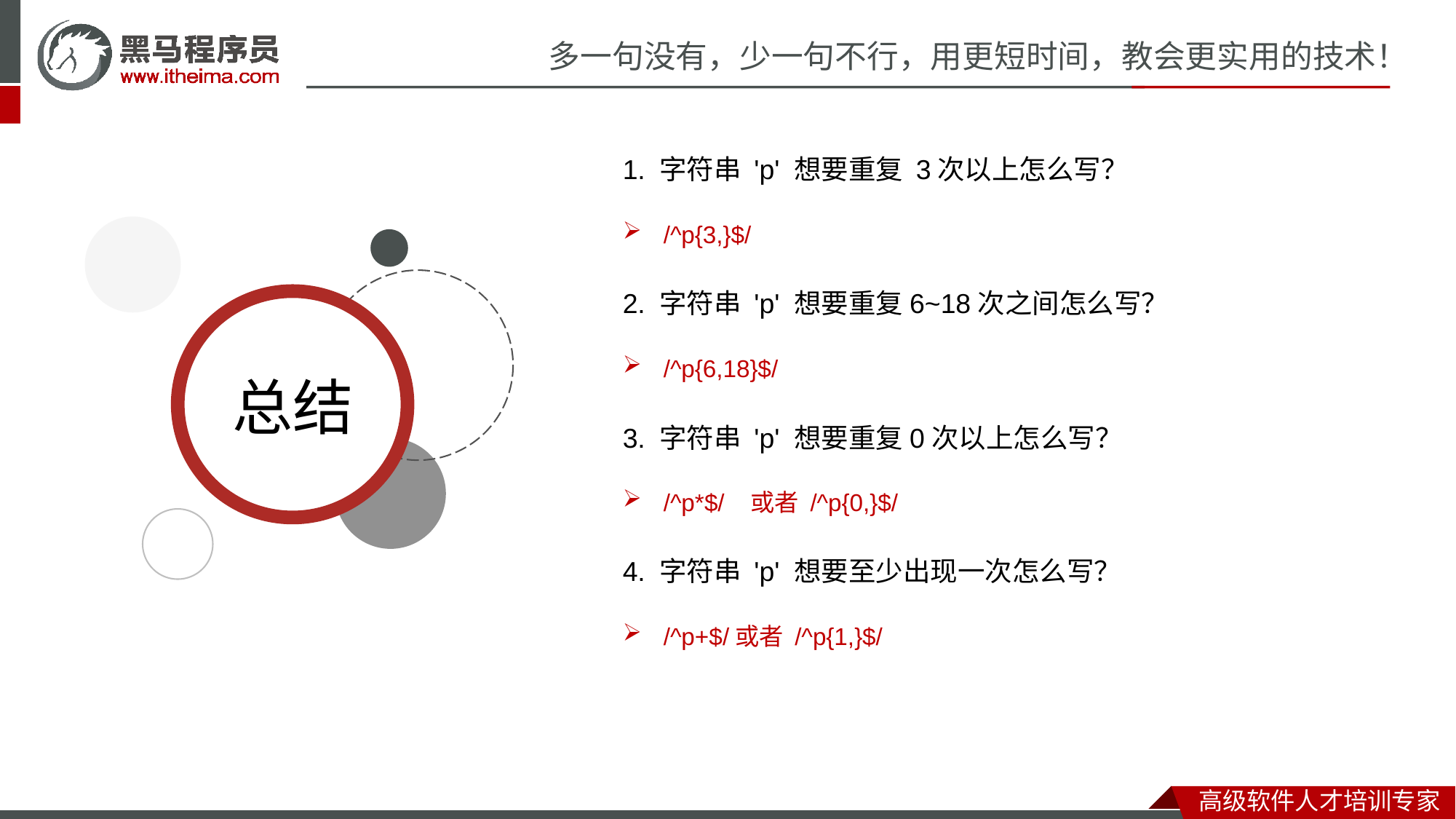

1. 字符串 'p' 想要重复 3次以上怎么写？
 /^p{3,}$/
2. 字符串 'p' 想要重复6~18次之间怎么写？
 /^p{6,18}$/
3. 字符串 'p' 想要重复0次以上怎么写？
 /^p*$/   或者 /^p{0,}$/
4. 字符串 'p' 想要至少出现一次怎么写？
 /^p+$/或者 /^p{1,}$/